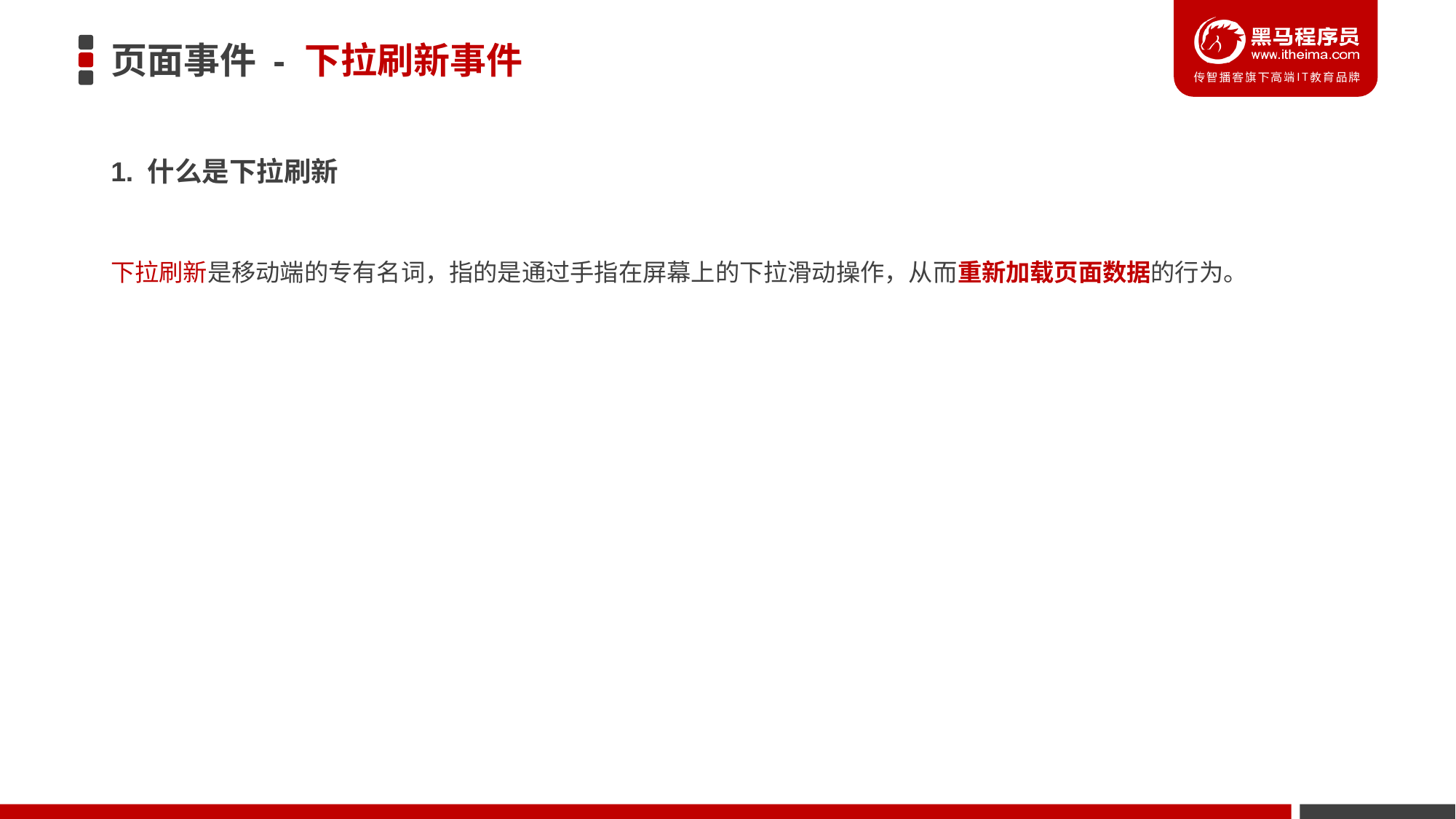

# 页面事件 - 下拉刷新事件
1. 什么是下拉刷新
下拉刷新是移动端的专有名词，指的是通过手指在屏幕上的下拉滑动操作，从而重新加载页面数据的行为。